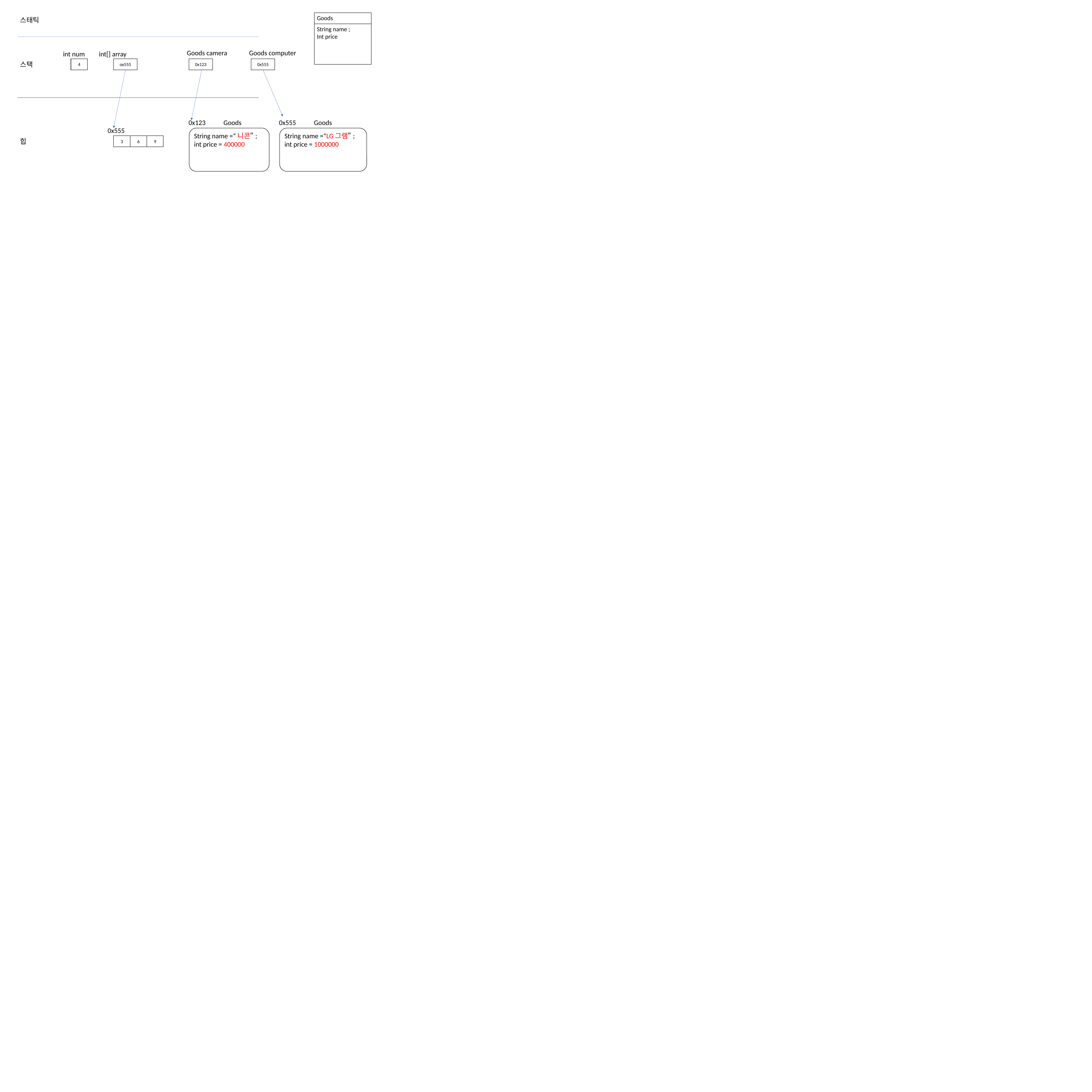

Goods
String name ;
Int price
스태틱
   Goods camera
   Goods computer
int num
int[] array
4
ox555
0x123
0x555
스택
0x123
0x555
Goods
Goods
0x555
String name =“니콘“;
int price = 400000
String name =“LG그램“;
int price = 1000000
힙
3
6
9